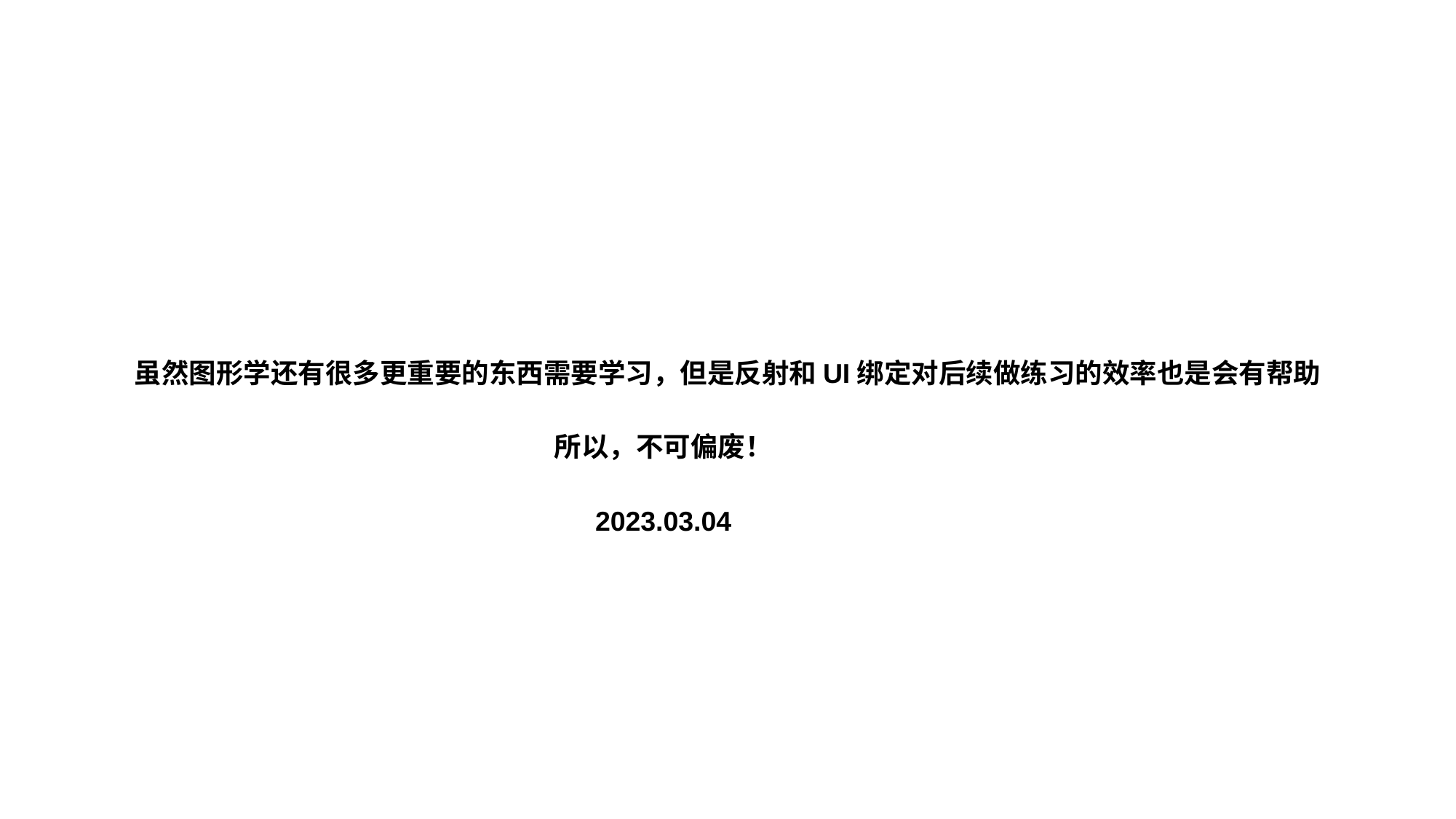

虽然图形学还有很多更重要的东西需要学习，但是反射和UI绑定对后续做练习的效率也是会有帮助
所以，不可偏废！
2023.03.04